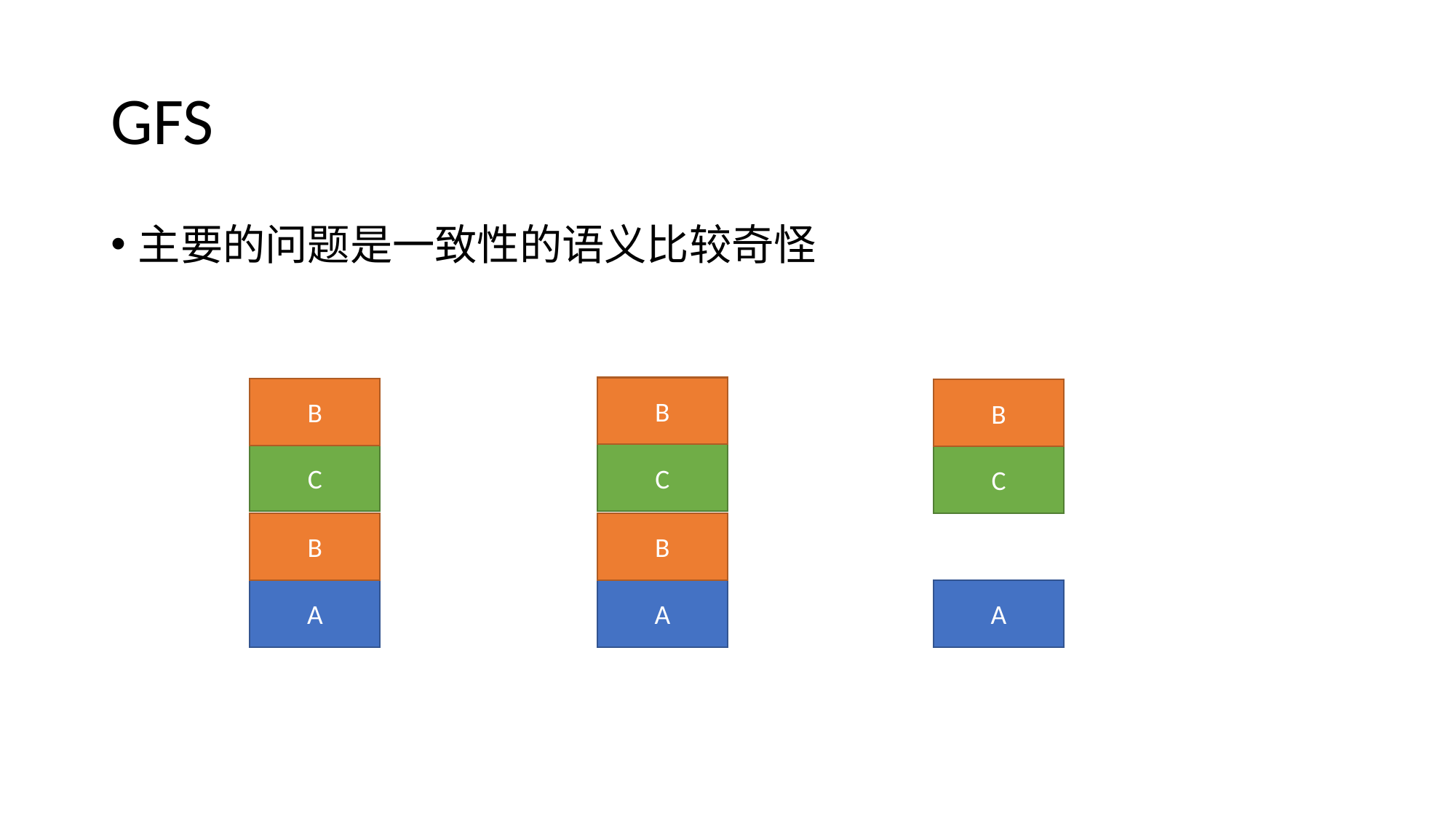

# GFS
主要的问题是一致性的语义比较奇怪
B
B
B
C
C
C
B
B
A
A
A